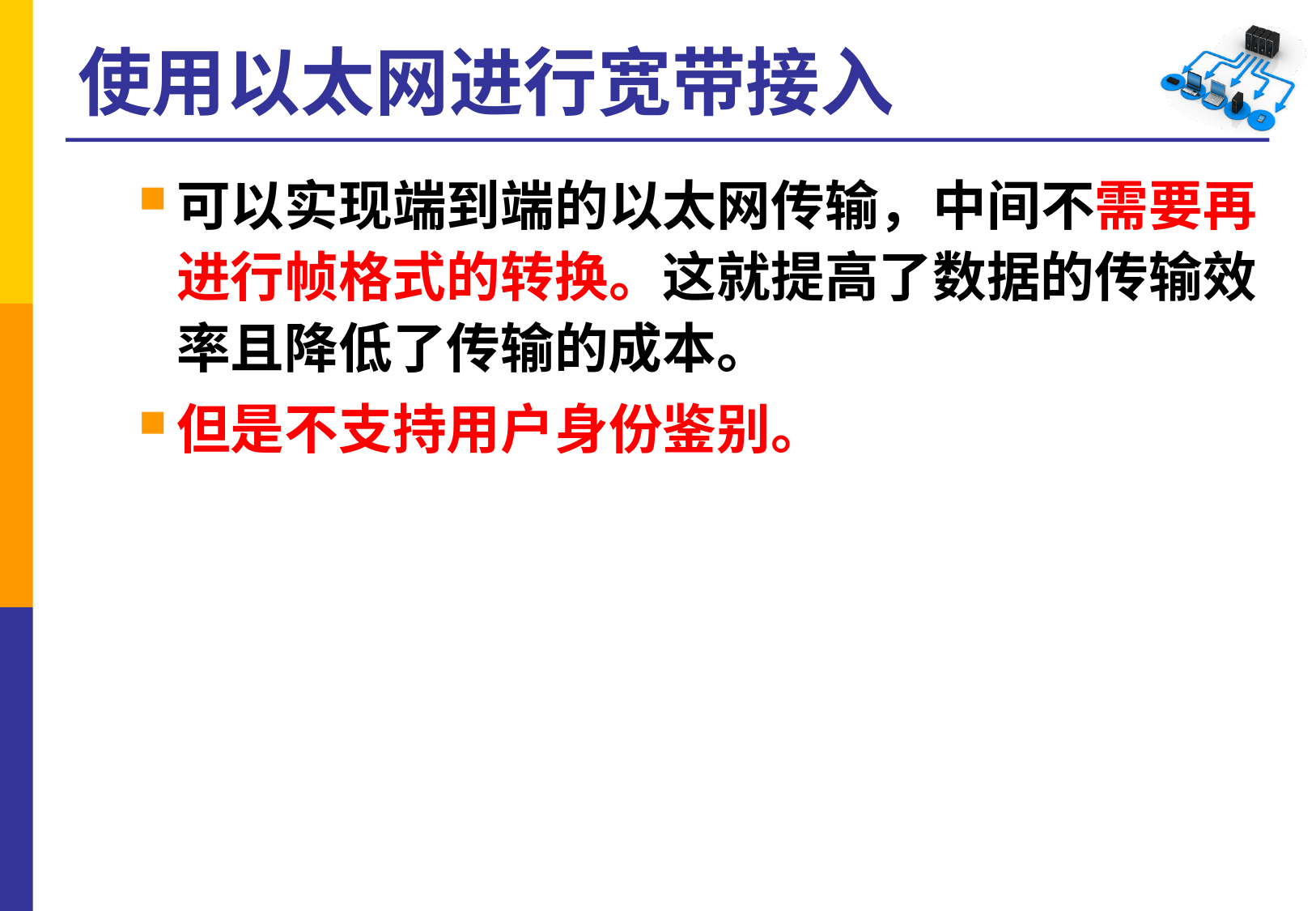

# 使用以太网进行宽带接入
可以实现端到端的以太网传输，中间不需要再进行帧格式的转换。这就提高了数据的传输效率且降低了传输的成本。
但是不支持用户身份鉴别。